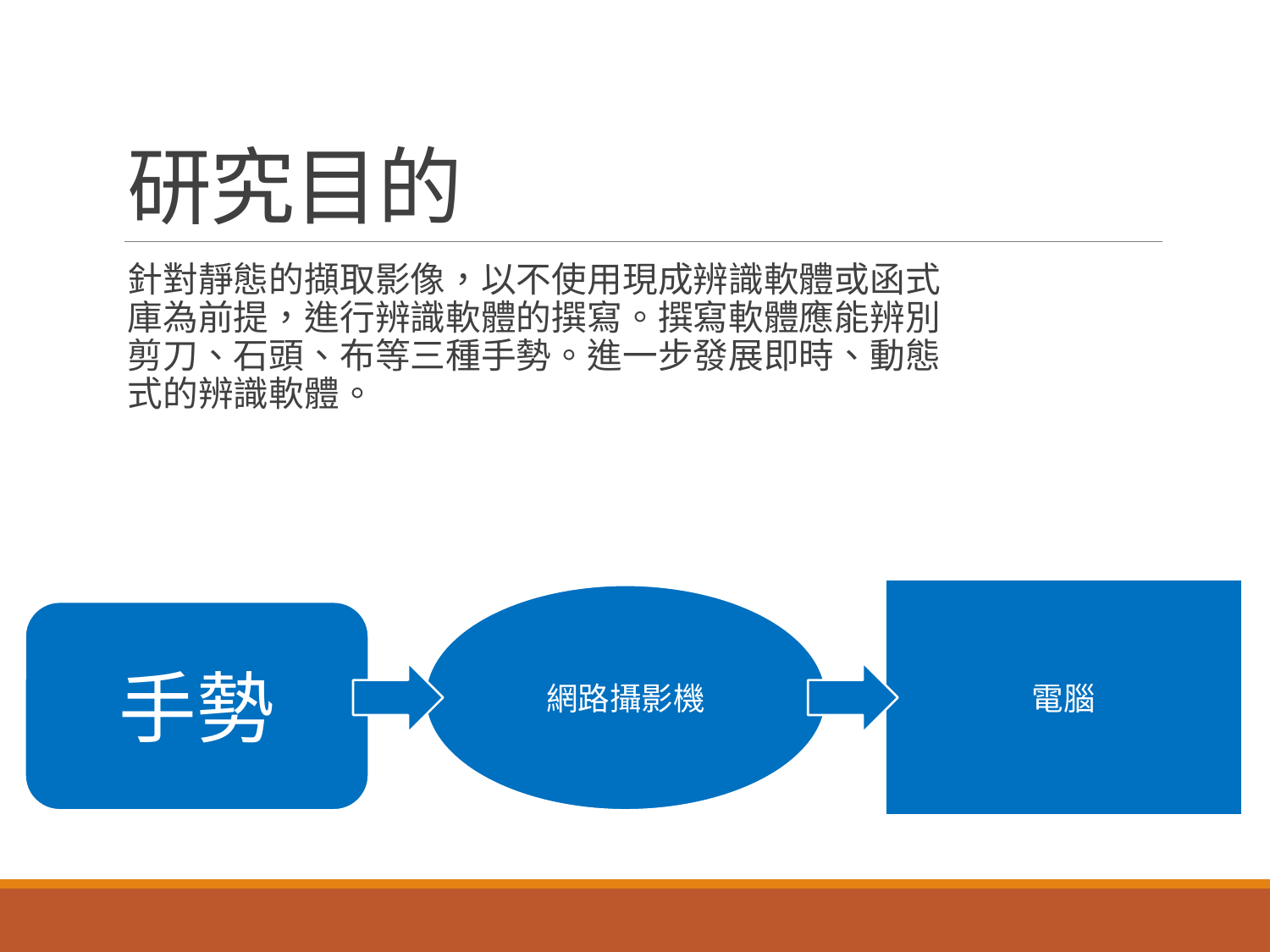

# 研究目的
針對靜態的擷取影像，以不使用現成辨識軟體或函式庫為前提，進行辨識軟體的撰寫。撰寫軟體應能辨別剪刀、石頭、布等三種手勢。進一步發展即時、動態式的辨識軟體。

電腦
網路攝影機
手勢